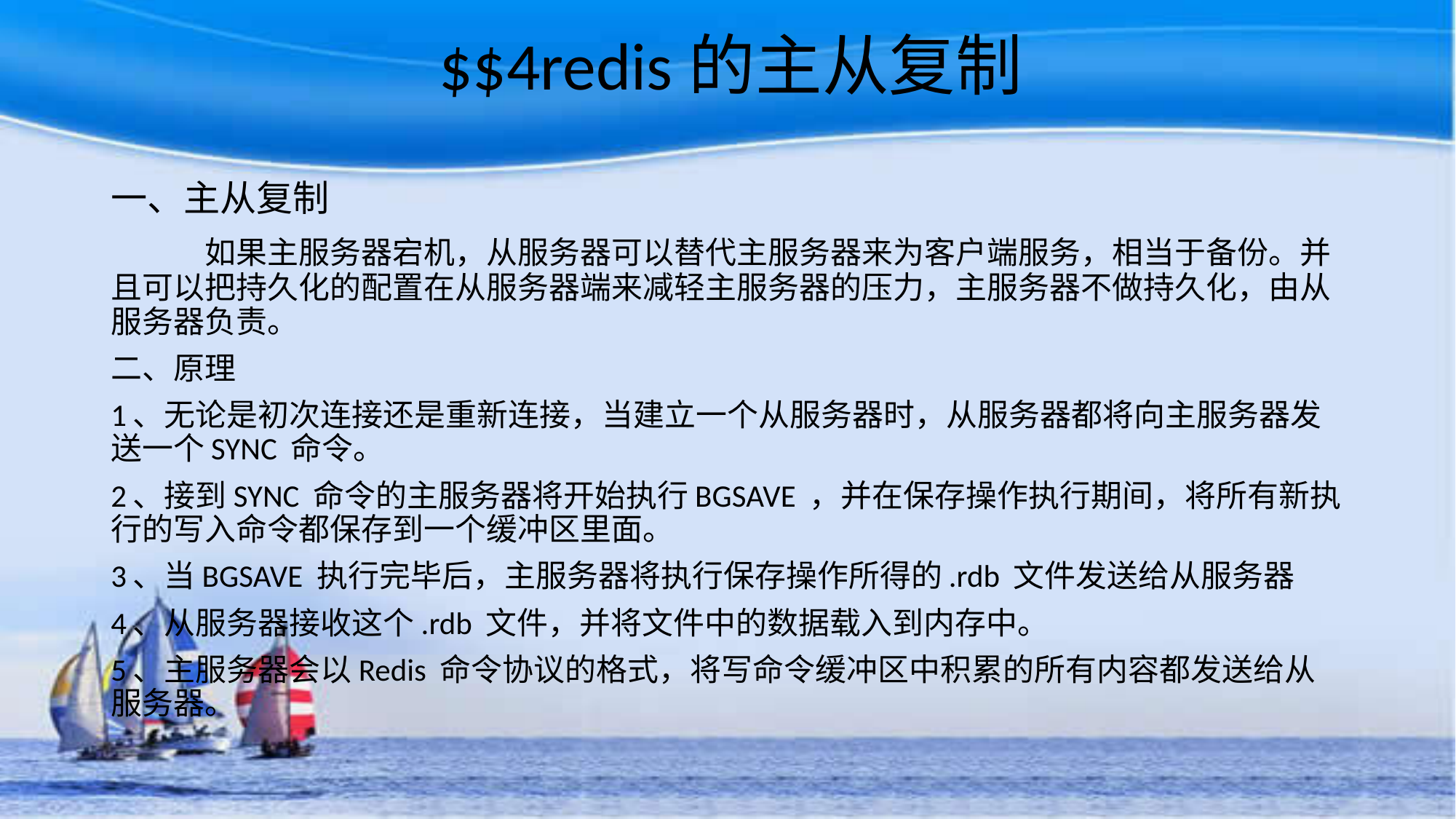

# $$4redis的主从复制
一、主从复制
	如果主服务器宕机，从服务器可以替代主服务器来为客户端服务，相当于备份。并且可以把持久化的配置在从服务器端来减轻主服务器的压力，主服务器不做持久化，由从服务器负责。
二、原理
1、无论是初次连接还是重新连接，当建立一个从服务器时，从服务器都将向主服务器发送一个SYNC 命令。
2、接到SYNC 命令的主服务器将开始执行BGSAVE ，并在保存操作执行期间，将所有新执行的写入命令都保存到一个缓冲区里面。
3、当BGSAVE 执行完毕后，主服务器将执行保存操作所得的.rdb 文件发送给从服务器
4、从服务器接收这个.rdb 文件，并将文件中的数据载入到内存中。
5、主服务器会以Redis 命令协议的格式，将写命令缓冲区中积累的所有内容都发送给从服务器。